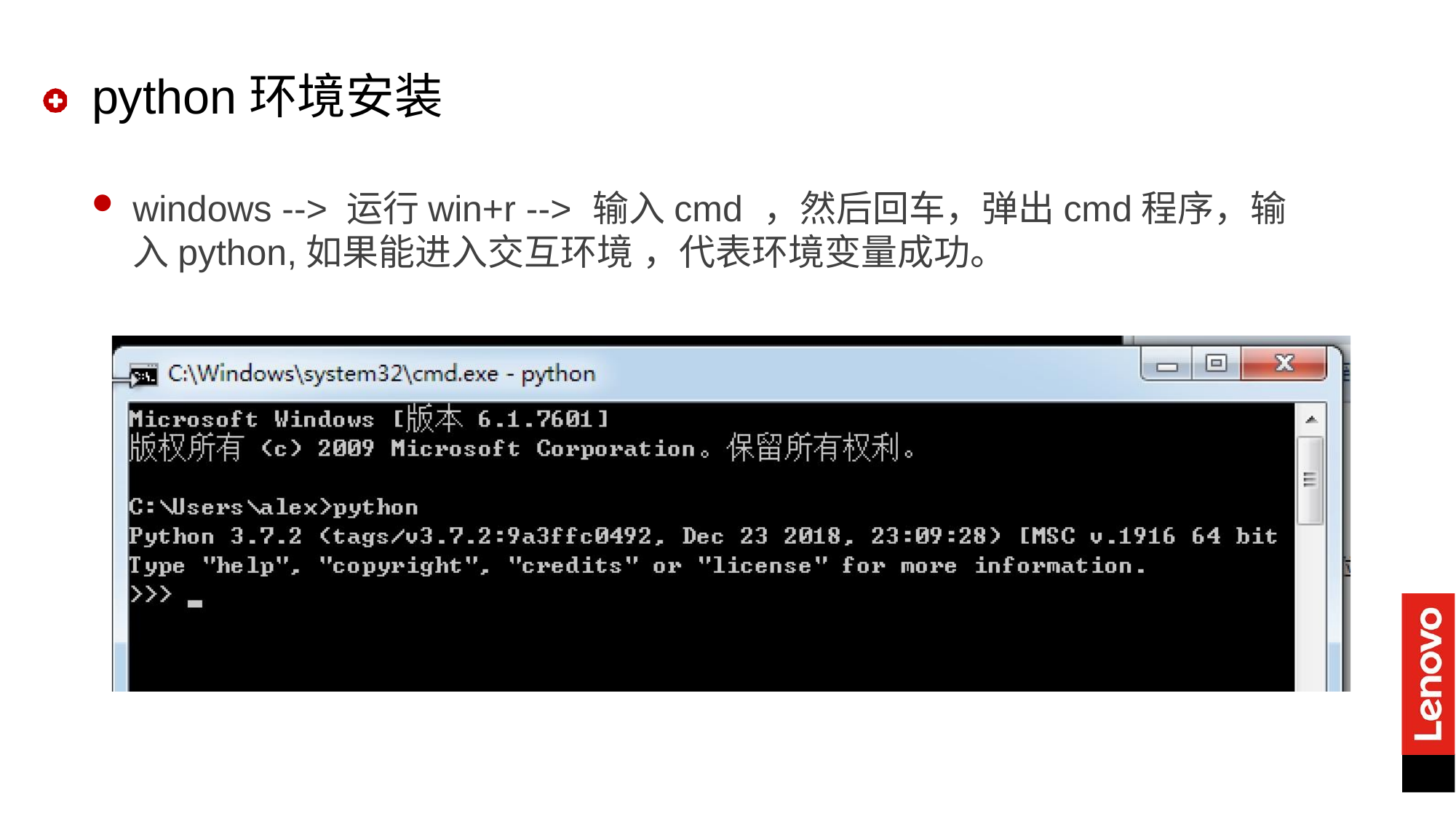

# python环境安装
windows --> 运行win+r --> 输⼊cmd ，然后回车，弹出cmd程序，输入python,如果能进入交互环境 ，代表环境变量成功。

6